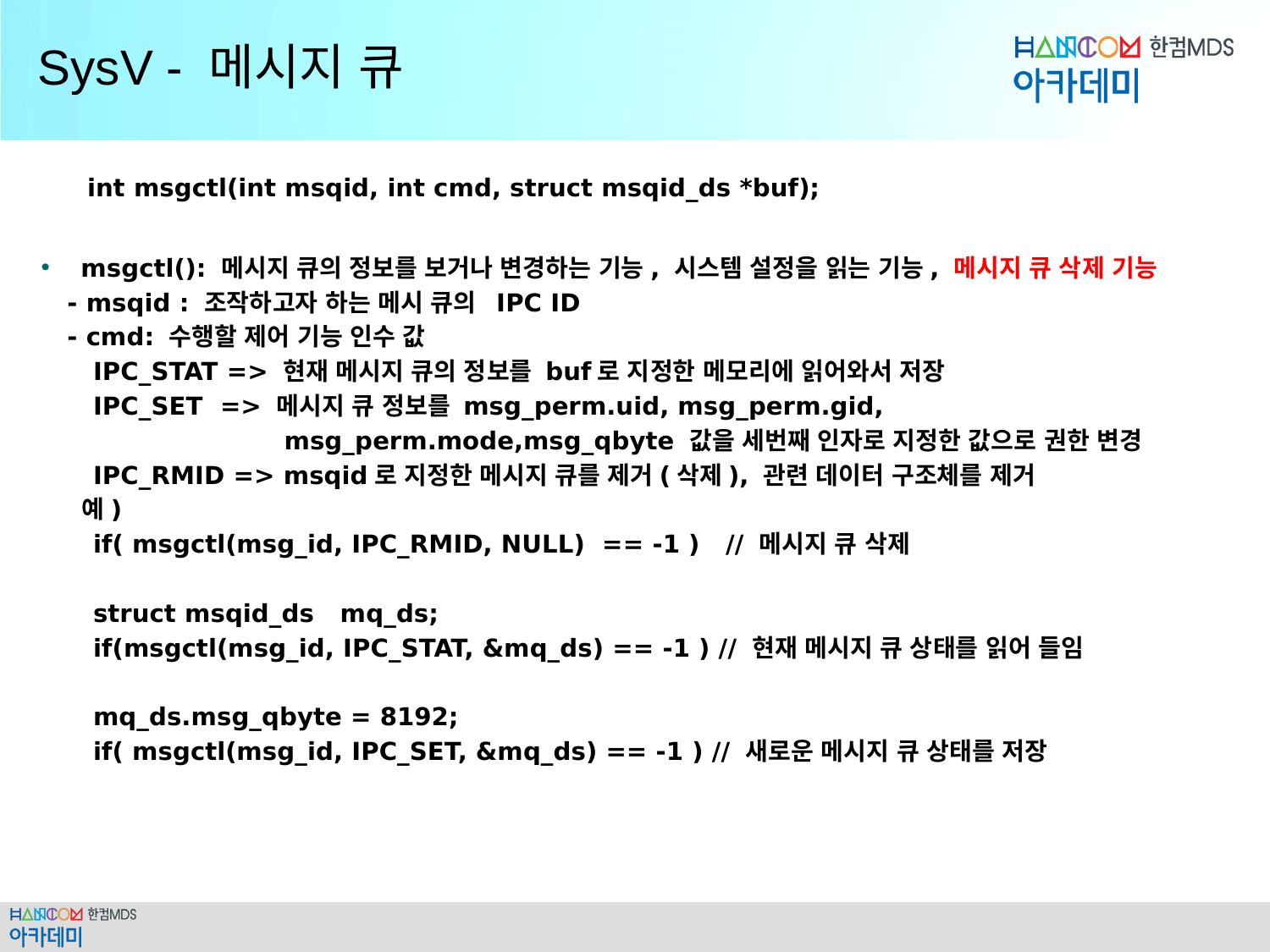

# SysV - 메시지 큐
int msgctl(int msqid, int cmd, struct msqid_ds *buf);
msgctl(): 메시지 큐의 정보를 보거나 변경하는 기능, 시스템 설정을 읽는 기능, 메시지 큐 삭제 기능
   - msqid : 조작하고자 하는 메시 큐의  IPC ID
   - cmd: 수행할 제어 기능 인수 값
      IPC_STAT => 현재 메시지 큐의 정보를 buf로 지정한 메모리에 읽어와서 저장
      IPC_SET  => 메시지 큐 정보를 msg_perm.uid, msg_perm.gid,
                            msg_perm.mode,msg_qbyte 값을 세번째 인자로 지정한 값으로 권한 변경
      IPC_RMID => msqid로 지정한 메시지 큐를 제거(삭제), 관련 데이터 구조체를 제거
     예)
      if( msgctl(msg_id, IPC_RMID, NULL)  == -1 )   // 메시지 큐 삭제

      struct msqid_ds   mq_ds;
      if(msgctl(msg_id, IPC_STAT, &mq_ds) == -1 ) // 현재 메시지 큐 상태를 읽어 들임

      mq_ds.msg_qbyte = 8192;
      if( msgctl(msg_id, IPC_SET, &mq_ds) == -1 ) // 새로운 메시지 큐 상태를 저장